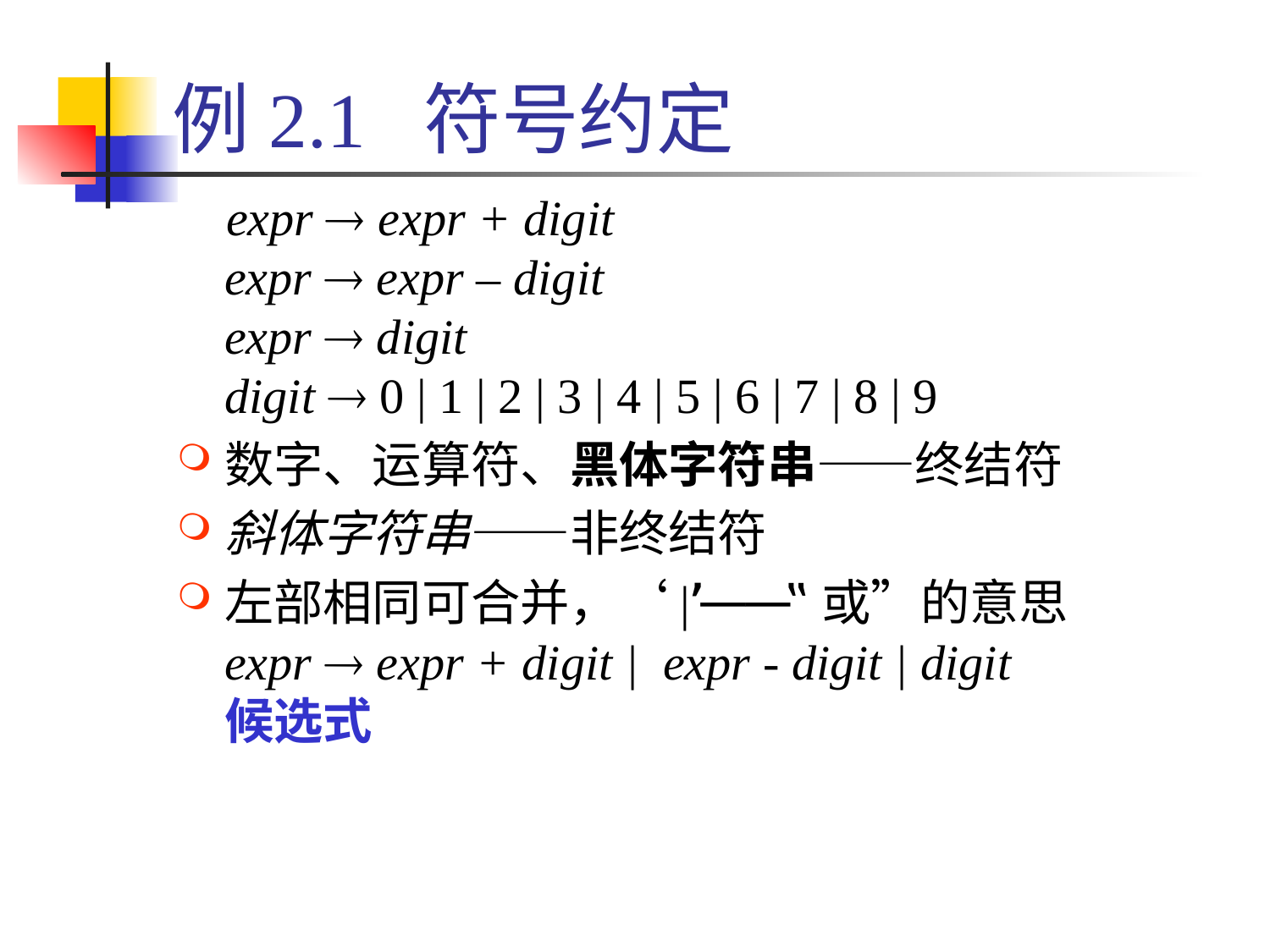

# 例2.1  符号约定
    expr → expr + digit
expr → expr – digit
expr → digit
digit → 0 | 1 | 2 | 3 | 4 | 5 | 6 | 7 | 8 | 9
数字、运算符、黑体字符串——终结符
斜体字符串——非终结符
左部相同可合并，‘|’——“或”的意思
expr → expr + digit |  expr - digit | digit
候选式